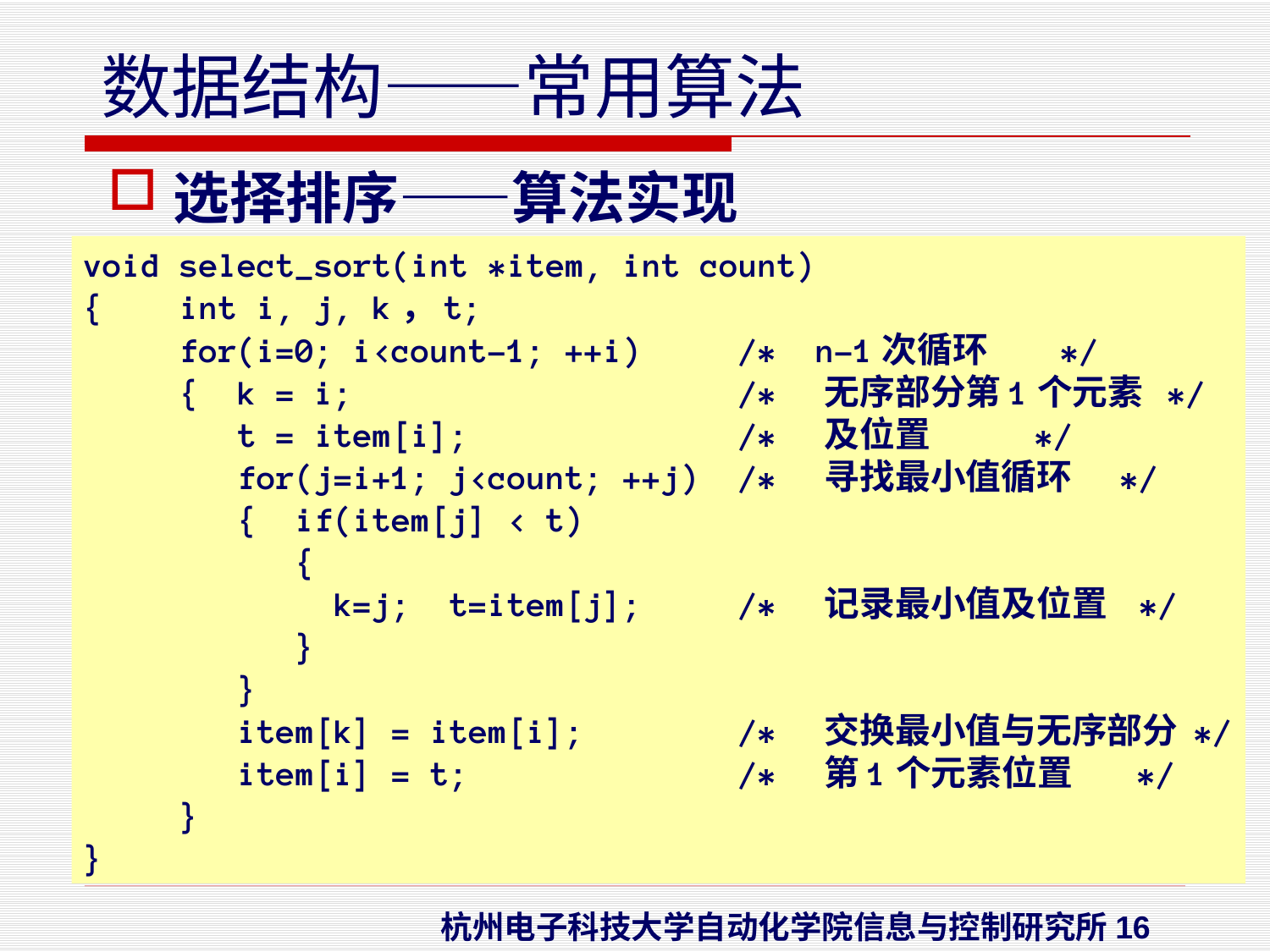

选择排序——算法实现

void select_sort(int *item, int count)
{    int i, j, k，t;
     for(i=0; i<count-1; ++i)     /*  n-1次循环        */
     {  k = i;                    /*  无序部分第1个元素  */
        t = item[i];              /*  及位置            */
        for(j=i+1; j<count; ++j)  /*  寻找最小值循环     */
        {  if(item[j] < t)
           {
             k=j;  t=item[j];     /*  记录最小值及位置   */
           }
        }
        item[k] = item[i];        /*  交换最小值与无序部分 */
        item[i] = t;              /*  第1个元素位置       */
     }
}